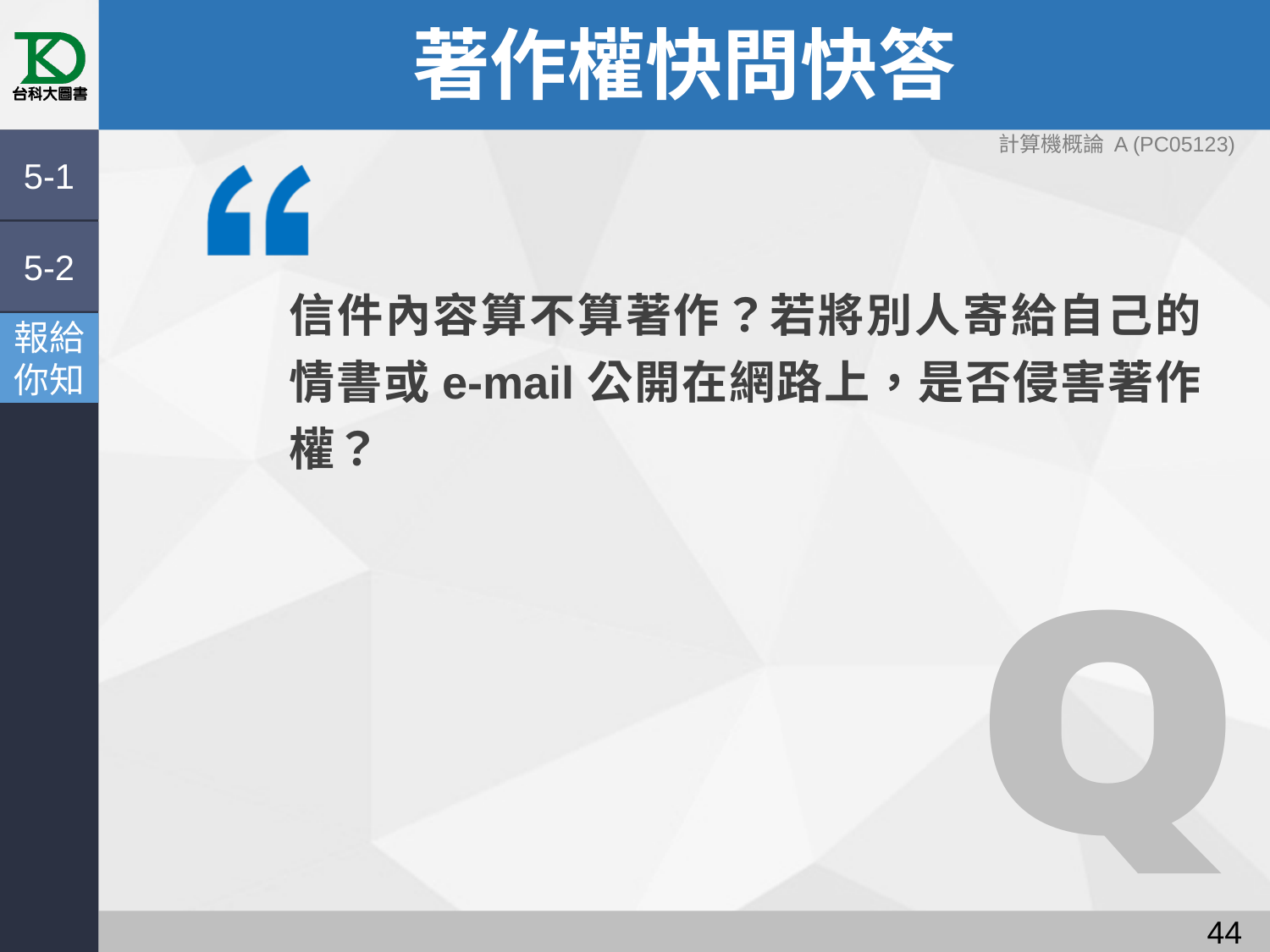

# 著作權快問快答
計算機概論 A (PC05123)
5-1
5-2
信件內容算不算著作？若將別人寄給自己的情書或e-mail公開在網路上，是否侵害著作權？
報給
你知
Q
44